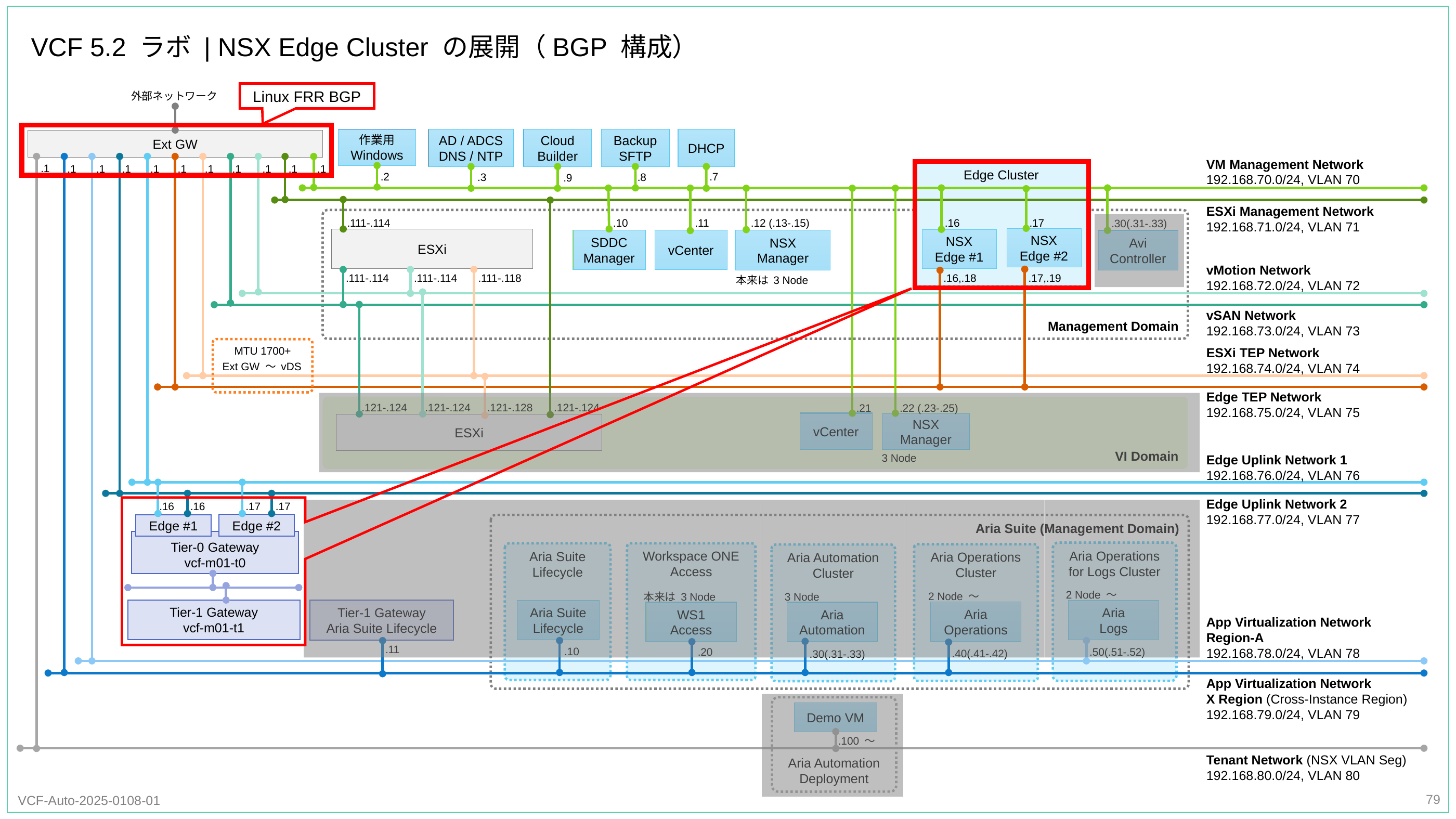

# VCF 5.2 ラボ | NSX Edge Cluster の展開（BGP 構成）
Linux FRR BGP

79